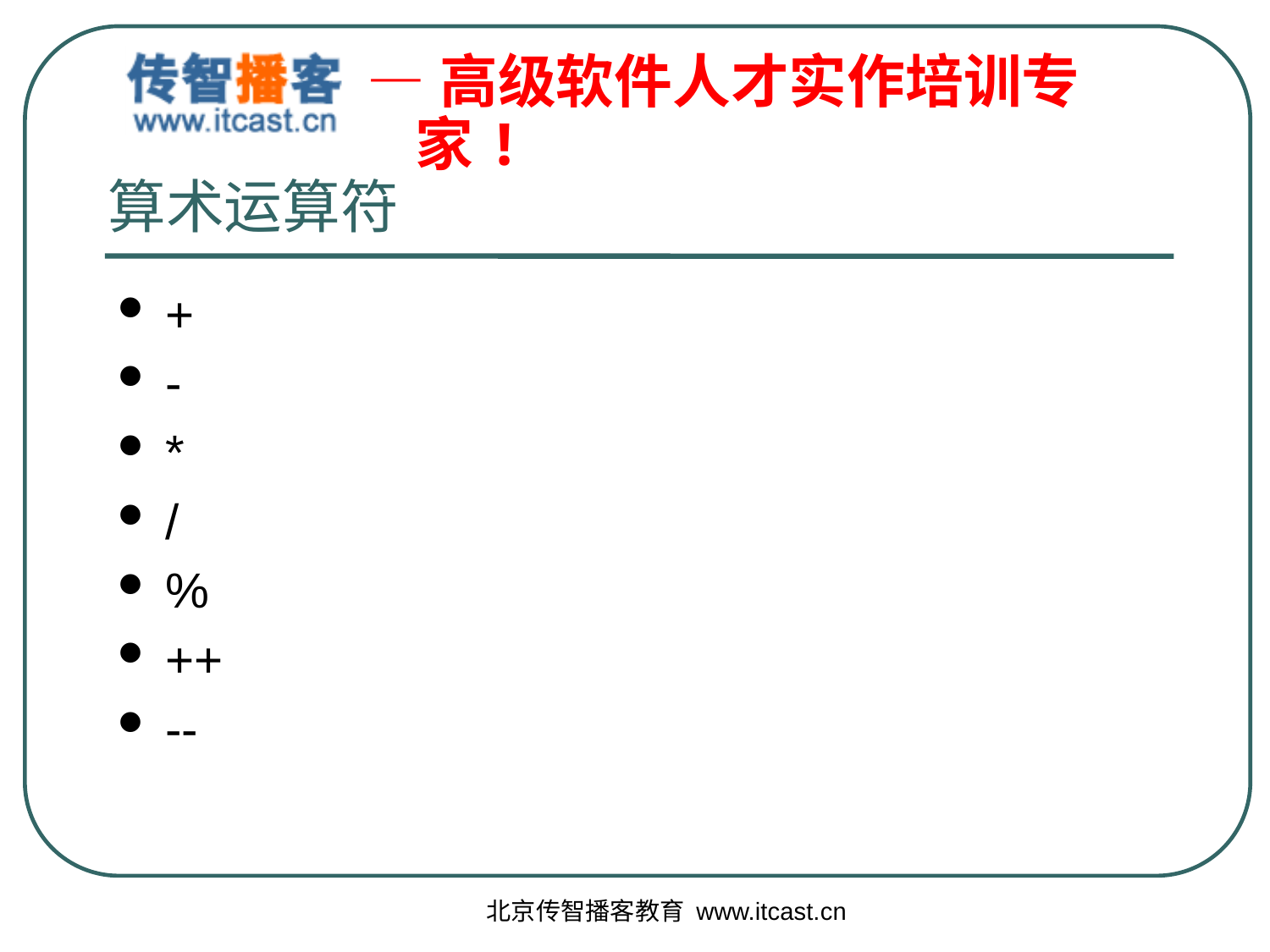

# 算术运算符
+
-
*
/
%
++
--
北京传智播客教育 www.itcast.cn